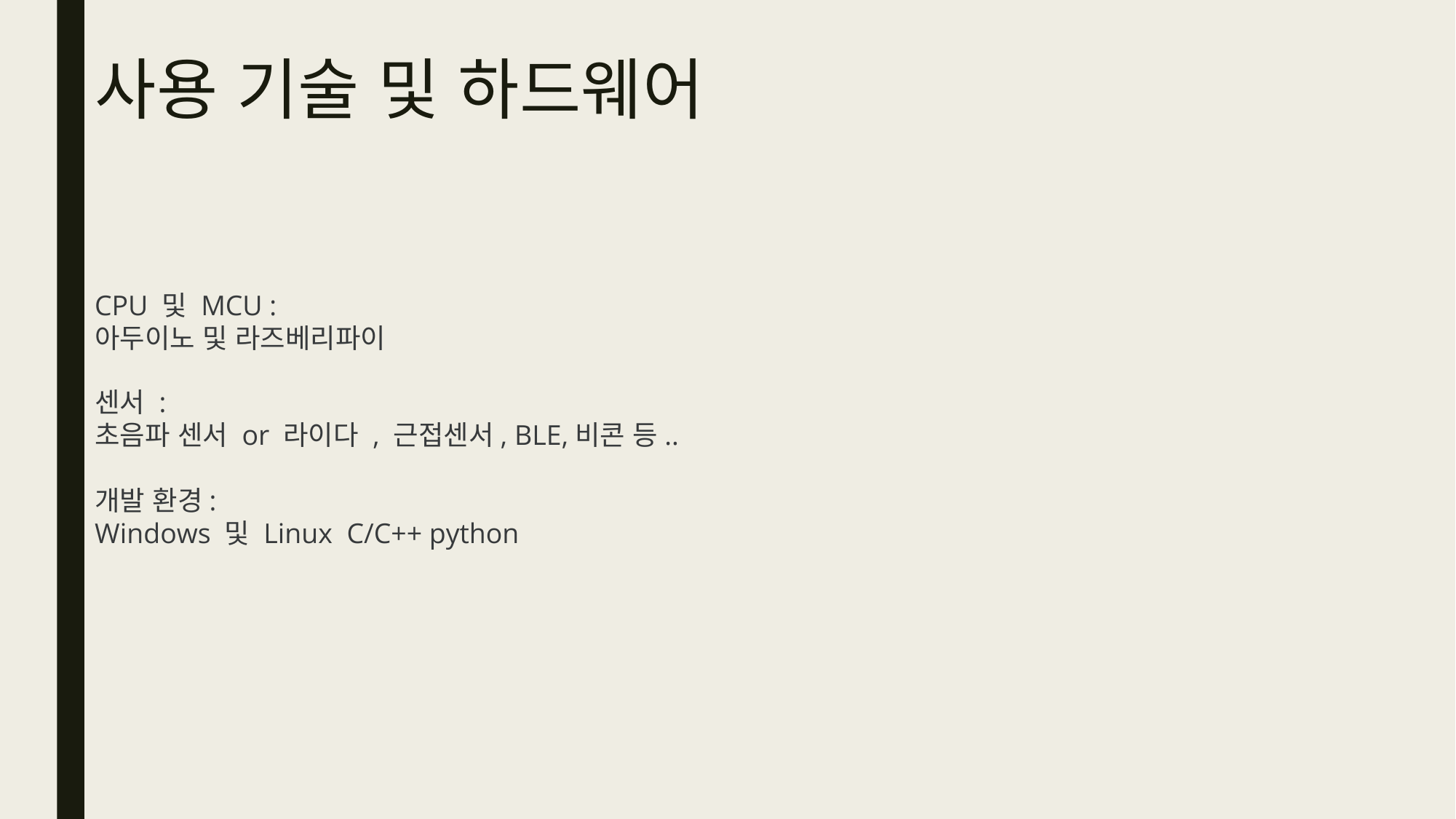

# 사용 기술 및 하드웨어
CPU 및 MCU :
아두이노 및 라즈베리파이
센서 :
초음파 센서 or 라이다 , 근접센서, BLE,비콘 등..
개발 환경:
Windows 및 Linux  C/C++ python